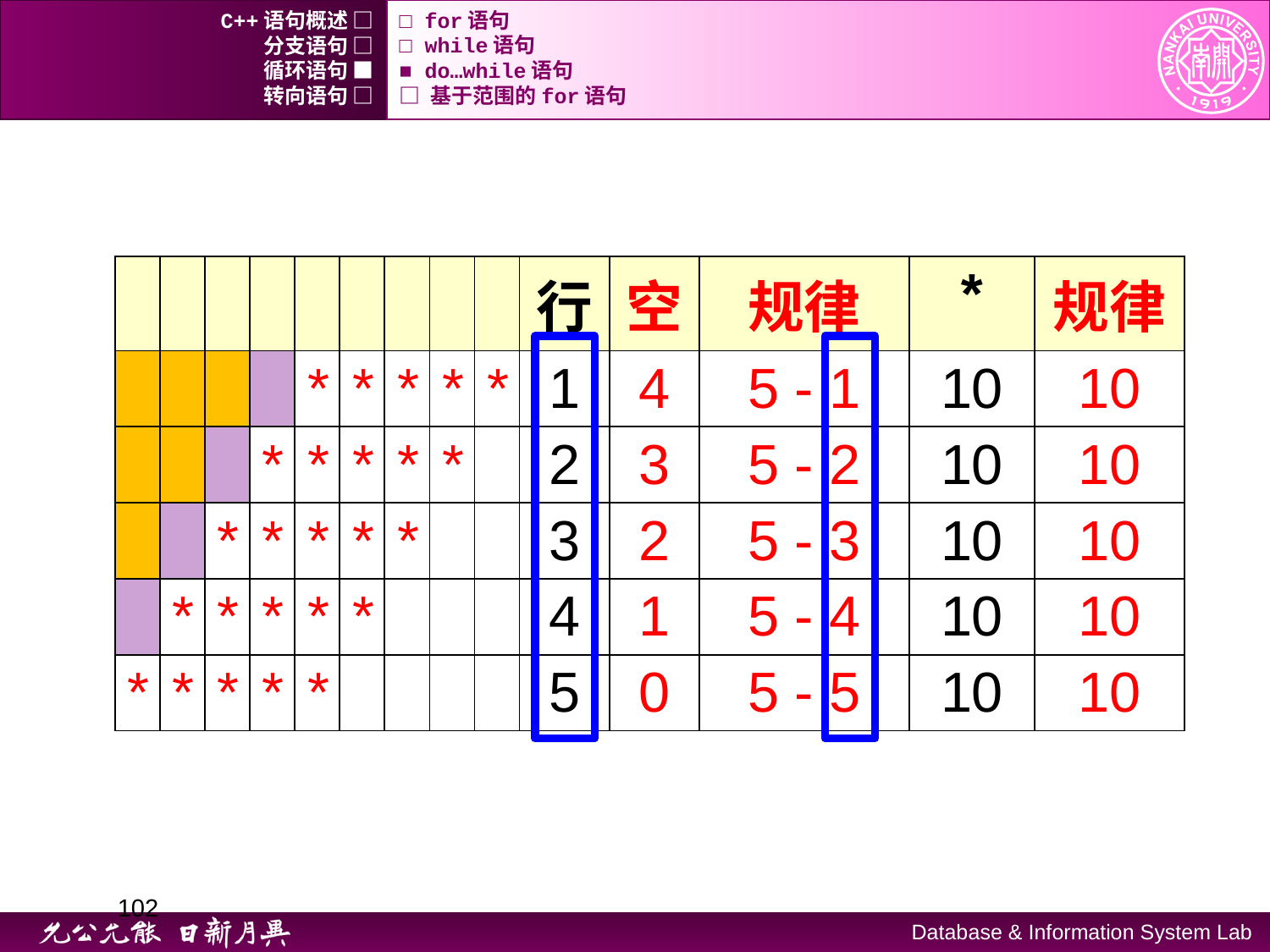

C++语句概述 □
□ for语句
分支语句 □
□ while语句
循环语句 ■
■ do…while语句
转向语句 □
□ 基于范围的for语句
|  |  |  |  |  |  |  |  |  | 行 | 空 | 规律 | \* | 规律 |
| --- | --- | --- | --- | --- | --- | --- | --- | --- | --- | --- | --- | --- | --- |
|  |  |  |  | \* | \* | \* | \* | \* | 1 | 4 | 5 - 1 | 10 | 10 |
|  |  |  | \* | \* | \* | \* | \* |  | 2 | 3 | 5 - 2 | 10 | 10 |
|  |  | \* | \* | \* | \* | \* |  |  | 3 | 2 | 5 - 3 | 10 | 10 |
|  | \* | \* | \* | \* | \* |  |  |  | 4 | 1 | 5 - 4 | 10 | 10 |
| \* | \* | \* | \* | \* |  |  |  |  | 5 | 0 | 5 - 5 | 10 | 10 |

102